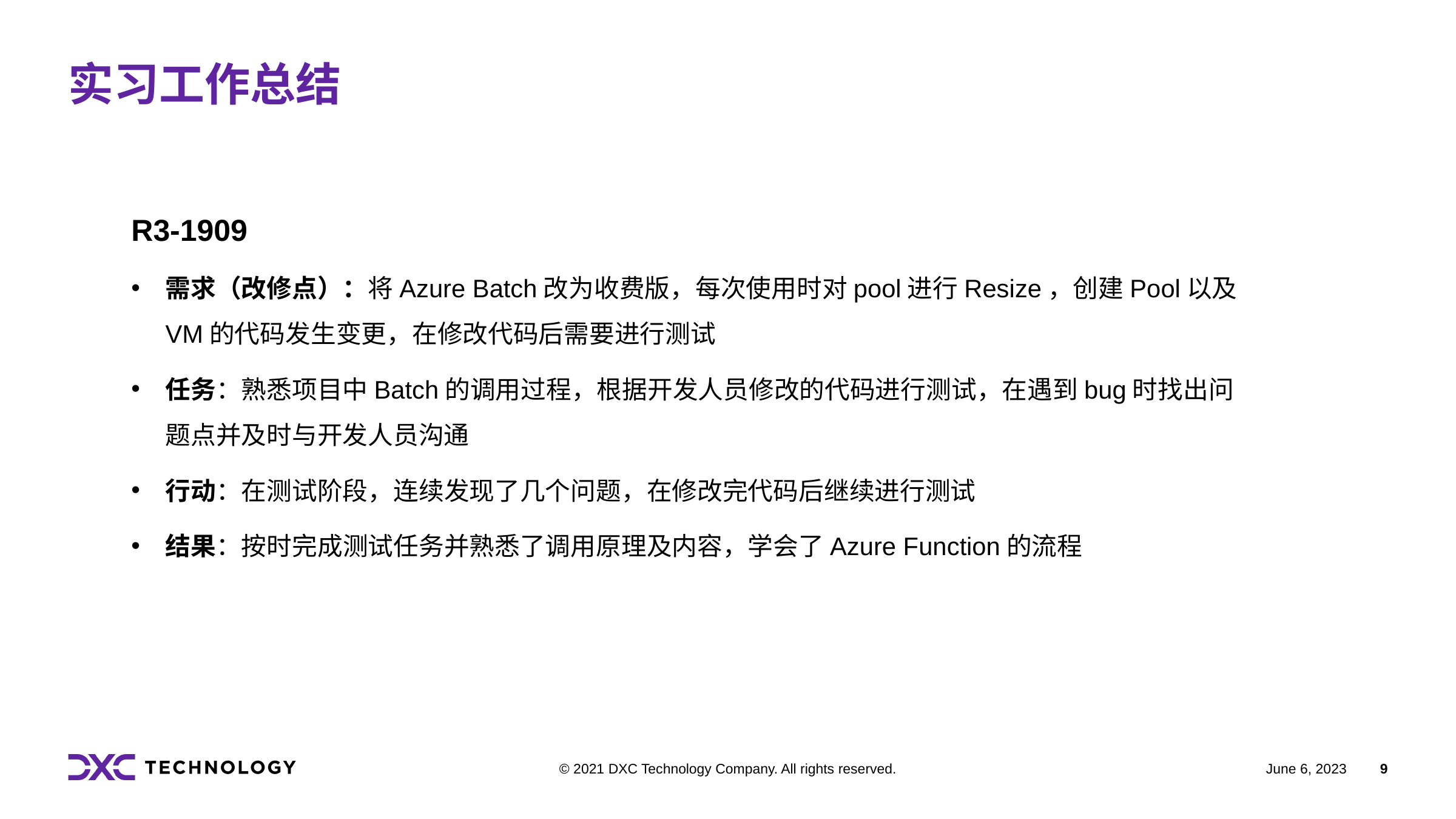

# 实习工作总结
R3-1909
需求（改修点）：将Azure Batch改为收费版，每次使用时对pool进行Resize，创建Pool以及VM的代码发生变更，在修改代码后需要进行测试
任务：熟悉项目中Batch的调用过程，根据开发人员修改的代码进行测试，在遇到bug时找出问题点并及时与开发人员沟通
行动：在测试阶段，连续发现了几个问题，在修改完代码后继续进行测试
结果：按时完成测试任务并熟悉了调用原理及内容，学会了Azure Function的流程